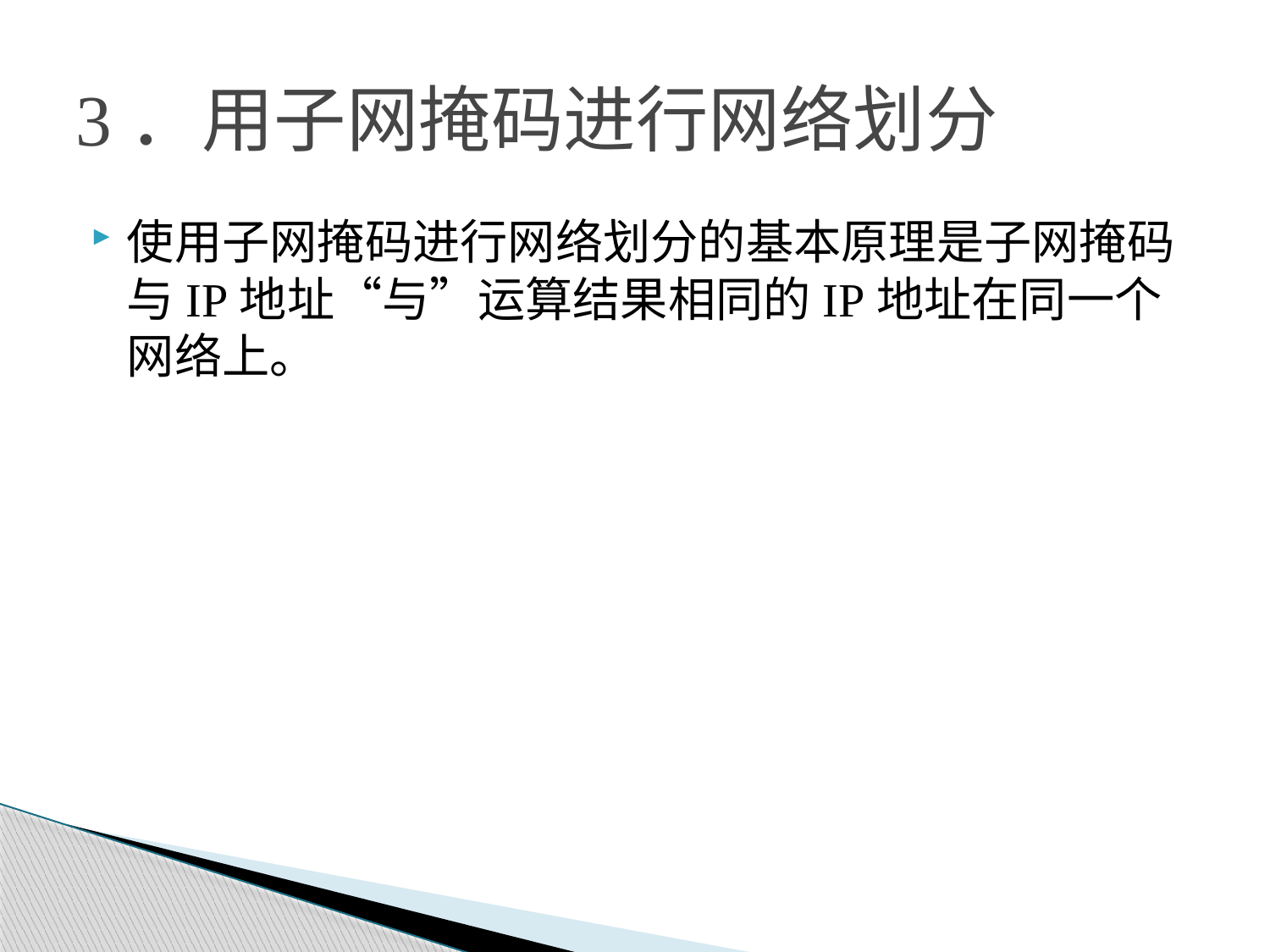

# 3．用子网掩码进行网络划分
使用子网掩码进行网络划分的基本原理是子网掩码与IP地址“与”运算结果相同的IP地址在同一个网络上。